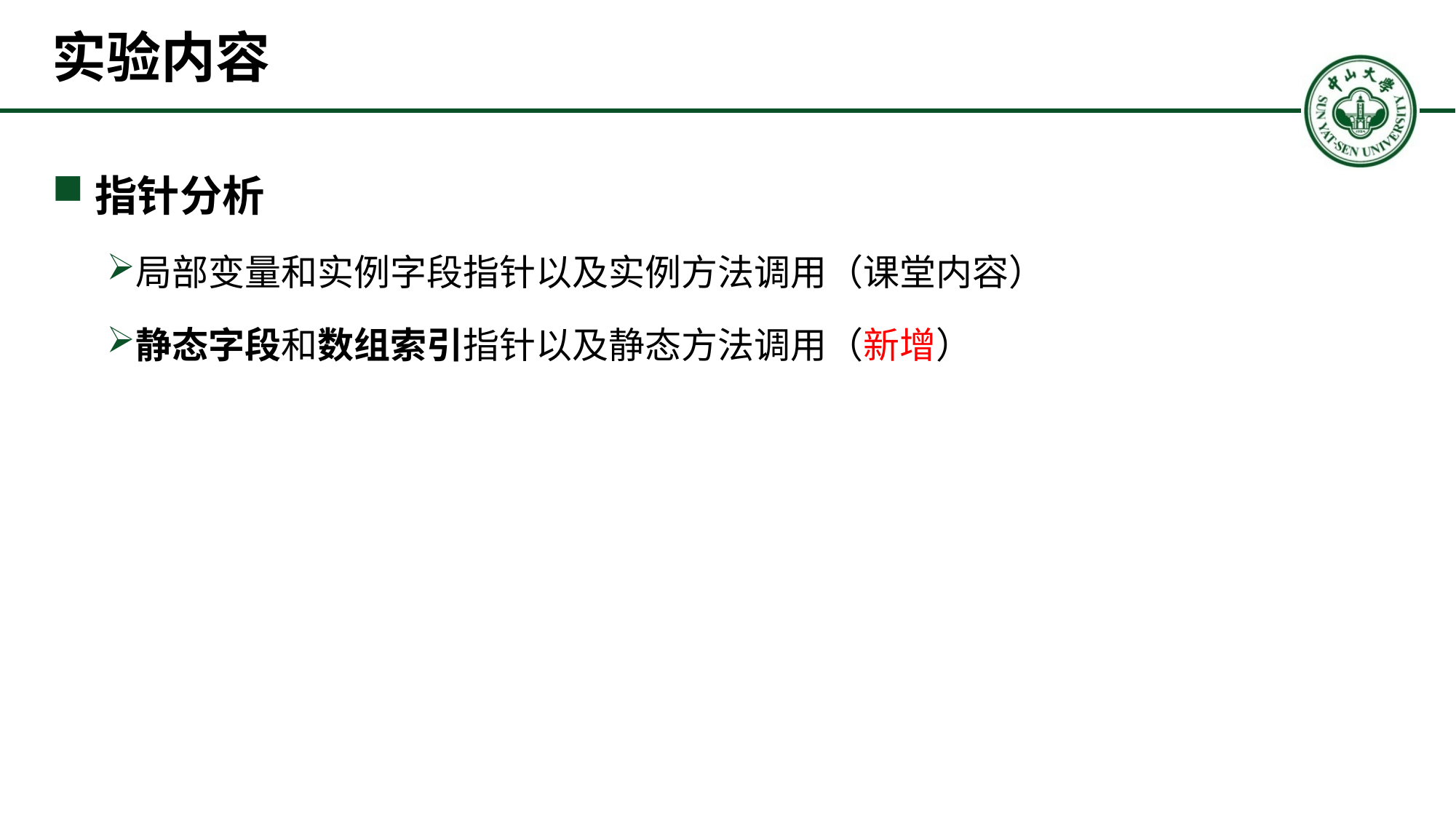

# 实验内容
指针分析
局部变量和实例字段指针以及实例方法调用（课堂内容）
静态字段和数组索引指针以及静态方法调用（新增）